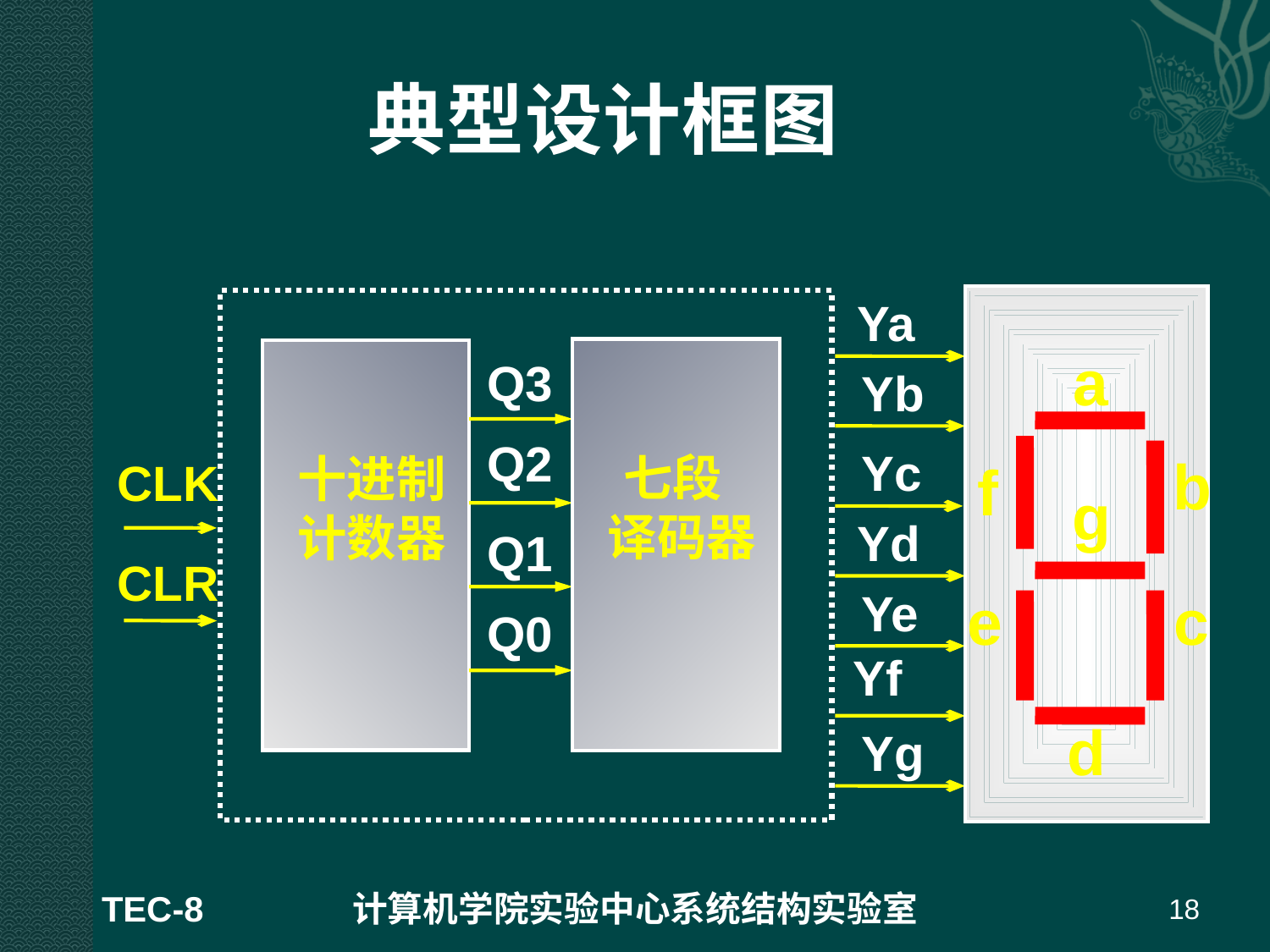

# 典型设计框图
Ya

 a

   七段
 译码器

 十进制
 计数器
Q3

 Yb

Q2

 Yc

 b

CLK
f
 g

Yd
Q1

CLR

 Ye
e
 c

Q0

Yf

d

 Yg

TEC-8
计算机学院实验中心系统结构实验室
18